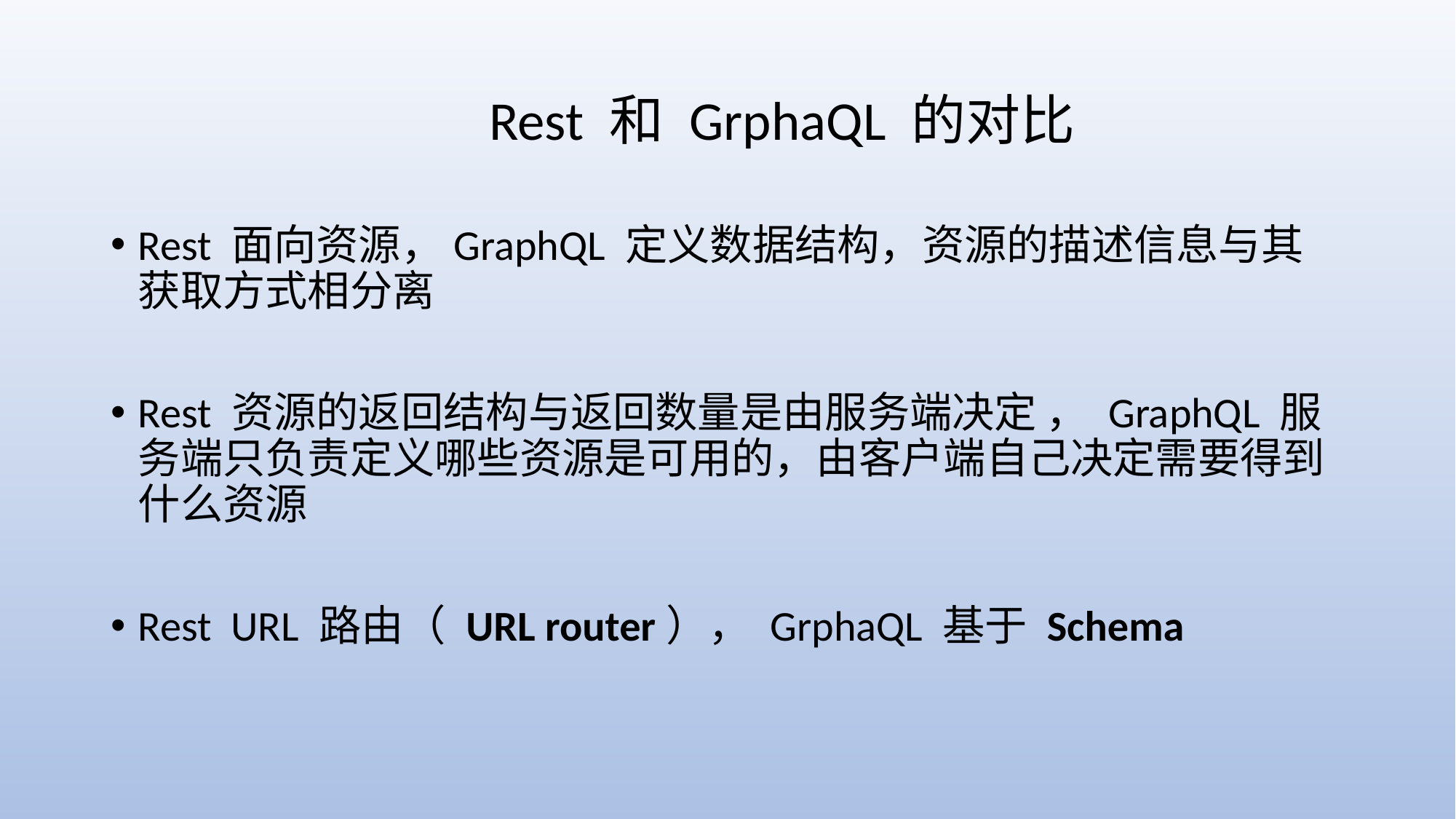

# Rest 和 GrphaQL 的对比
Rest 面向资源，GraphQL 定义数据结构，资源的描述信息与其获取方式相分离

Rest 资源的返回结构与返回数量是由服务端决定 ， GraphQL 服务端只负责定义哪些资源是可用的，由客户端自己决定需要得到什么资源

Rest  URL 路由（ URL router）， GrphaQL 基于 Schema